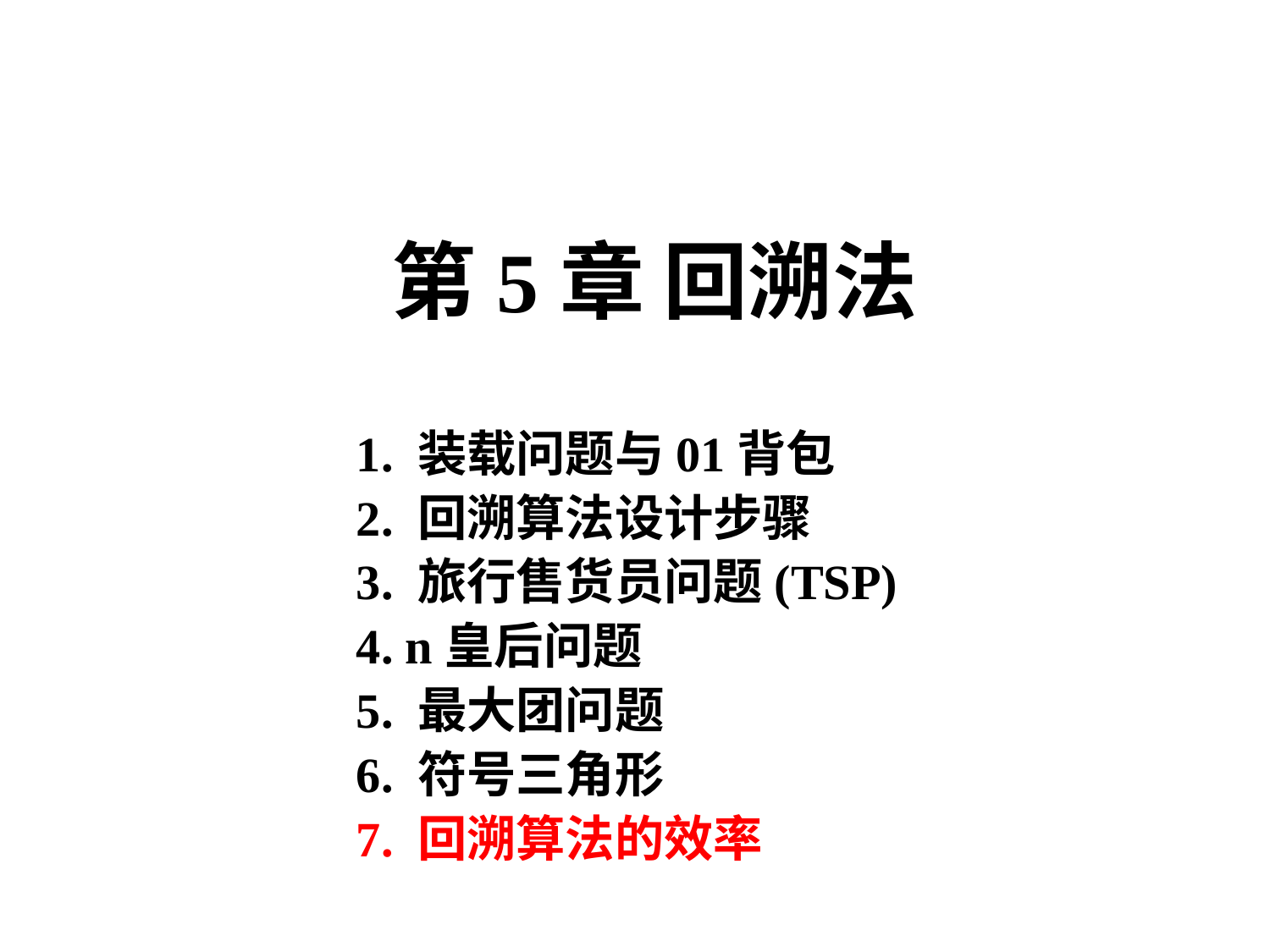

# 第5章 回溯法
1. 装载问题与01背包
2. 回溯算法设计步骤
3. 旅行售货员问题(TSP)
4. n皇后问题
5. 最大团问题
6. 符号三角形
7. 回溯算法的效率